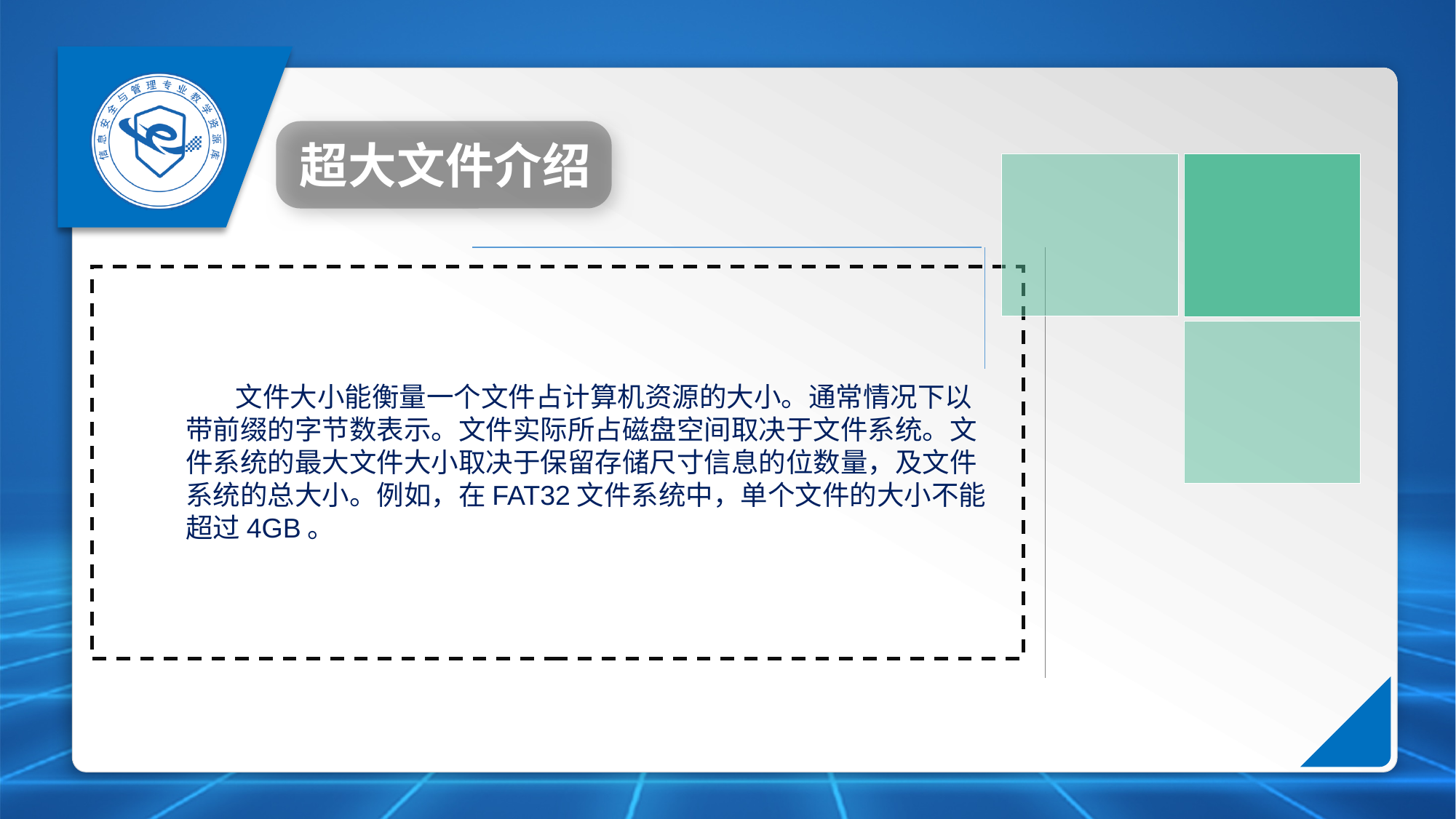

超大文件介绍

       文件大小能衡量一个文件占计算机资源的大小。通常情况下以带前缀的字节数表示。文件实际所占磁盘空间取决于文件系统。文件系统的最大文件大小取决于保留存储尺寸信息的位数量，及文件系统的总大小。例如，在FAT32文件系统中，单个文件的大小不能超过4GB。